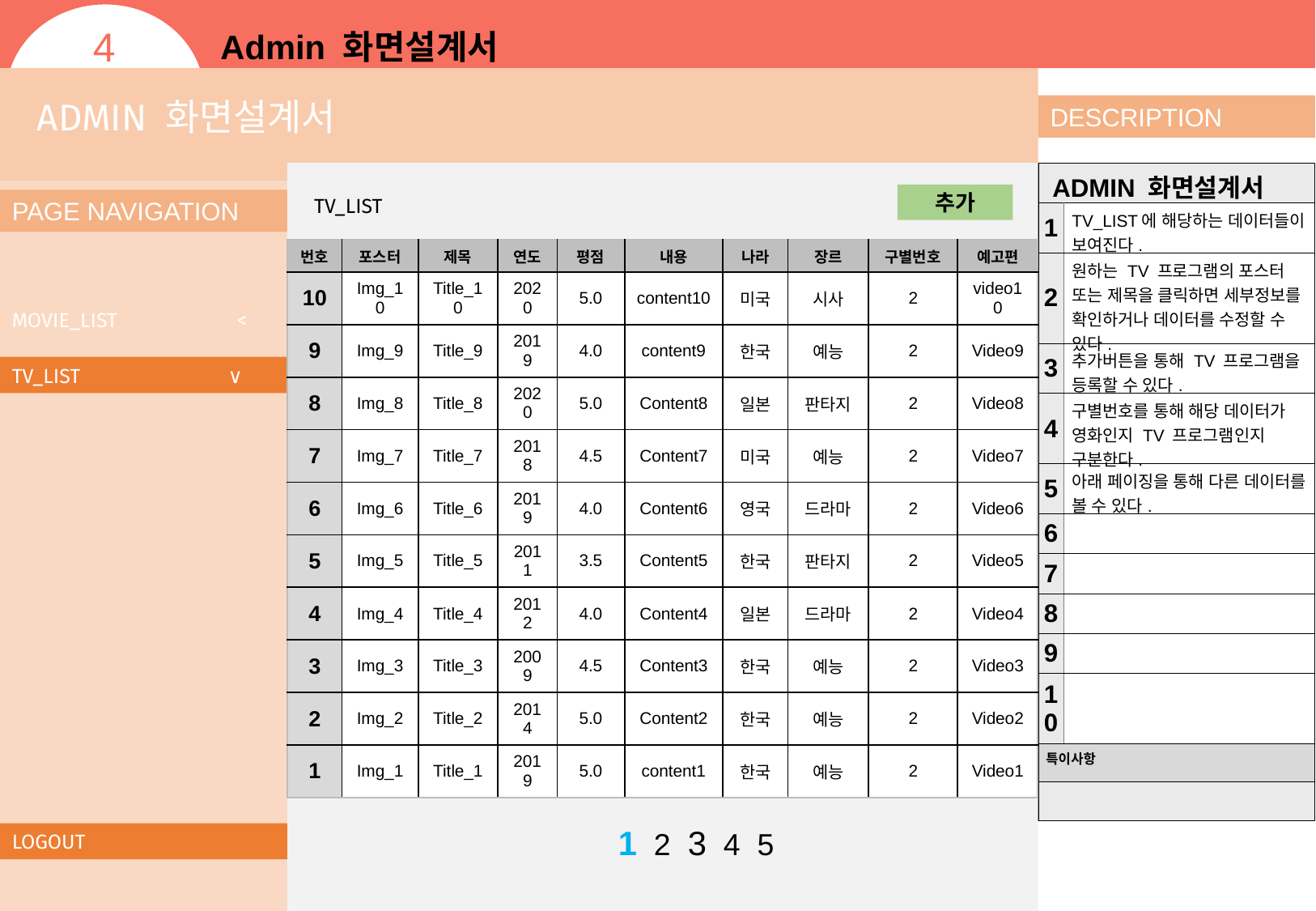

Admin 화면설계서

4

ADMIN 화면설계서

DESCRIPTION
| ADMIN 화면설계서 |  |
| --- | --- |
| 1 | TV\_LIST에 해당하는 데이터들이 보여진다. |
| 2 | 원하는 TV 프로그램의 포스터 또는 제목을 클릭하면 세부정보를 확인하거나 데이터를 수정할 수 있다. |
| 3 | 추가버튼을 통해 TV 프로그램을 등록할 수 있다. |
| 4 | 구별번호를 통해 해당 데이터가 영화인지 TV 프로그램인지 구분한다. |
| 5 | 아래 페이징을 통해 다른 데이터를 볼 수 있다. |
| 6 |  |
| 7 |  |
| 8 |  |
| 9 |  |
| 10 |  |
| 특이사항 |  |
|  |  |

PAGE NAVIGATION
추가
TV_LIST
| 번호 | 포스터 | 제목 | 연도 | 평점 | 내용 | 나라 | 장르 | 구별번호 | 예고편 |
| --- | --- | --- | --- | --- | --- | --- | --- | --- | --- |
| 10 | Img\_10 | Title\_10 | 2020 | 5.0 | content10 | 미국 | 시사 | 2 | video10 |
| 9 | Img\_9 | Title\_9 | 2019 | 4.0 | content9 | 한국 | 예능 | 2 | Video9 |
| 8 | Img\_8 | Title\_8 | 2020 | 5.0 | Content8 | 일본 | 판타지 | 2 | Video8 |
| 7 | Img\_7 | Title\_7 | 2018 | 4.5 | Content7 | 미국 | 예능 | 2 | Video7 |
| 6 | Img\_6 | Title\_6 | 2019 | 4.0 | Content6 | 영국 | 드라마 | 2 | Video6 |
| 5 | Img\_5 | Title\_5 | 2011 | 3.5 | Content5 | 한국 | 판타지 | 2 | Video5 |
| 4 | Img\_4 | Title\_4 | 2012 | 4.0 | Content4 | 일본 | 드라마 | 2 | Video4 |
| 3 | Img\_3 | Title\_3 | 2009 | 4.5 | Content3 | 한국 | 예능 | 2 | Video3 |
| 2 | Img\_2 | Title\_2 | 2014 | 5.0 | Content2 | 한국 | 예능 | 2 | Video2 |
| 1 | Img\_1 | Title\_1 | 2019 | 5.0 | content1 | 한국 | 예능 | 2 | Video1 |
MOVIE_LIST                      <
TV_LIST                           ∨
LOGOUT
1  2  3  4  5